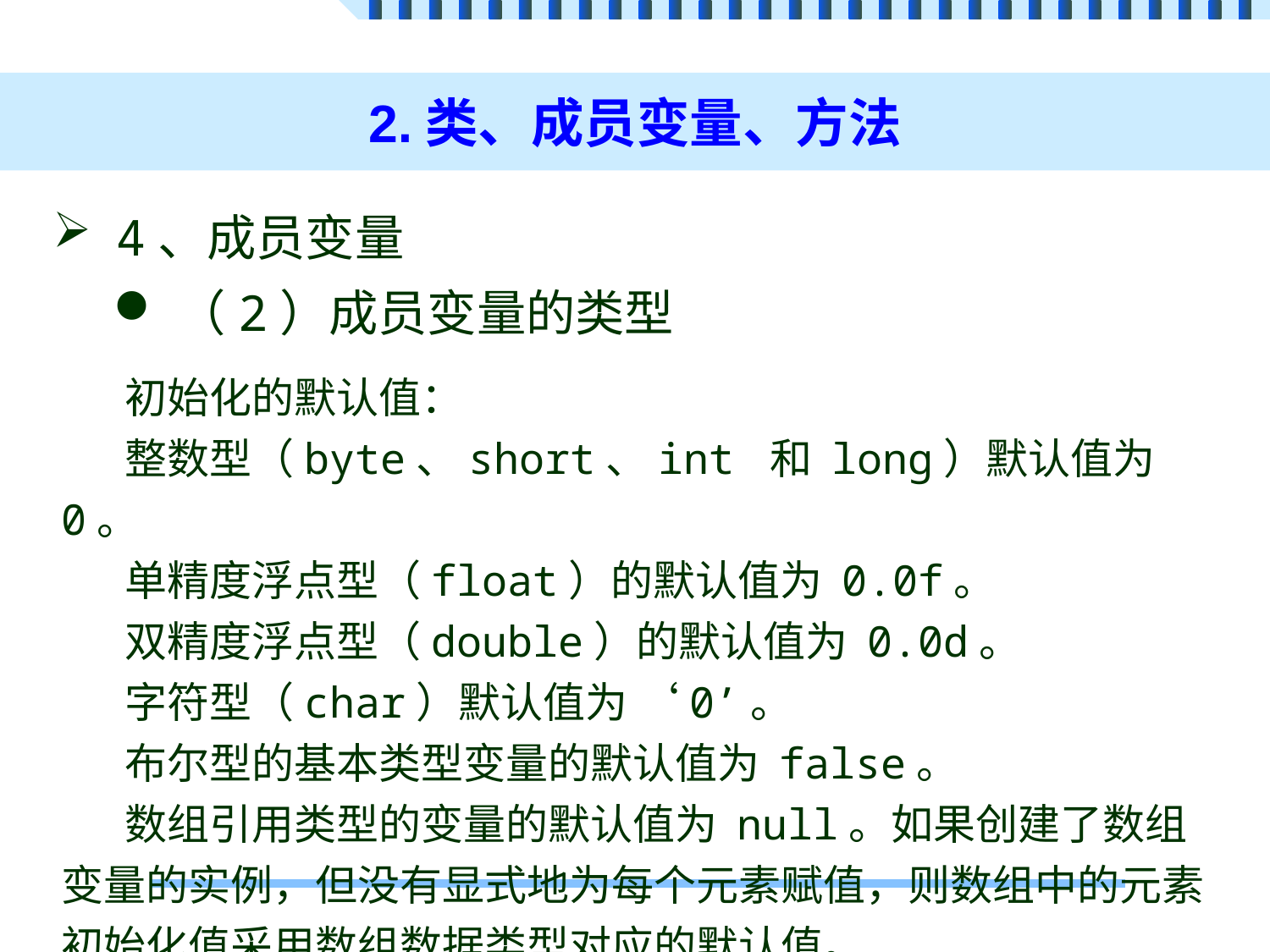

# 2.类、成员变量、方法
4、成员变量
（2）成员变量的类型
初始化的默认值：
整数型（byte、short、int 和 long）默认值为 0。
单精度浮点型（float）的默认值为 0.0f。
双精度浮点型（double）的默认值为 0.0d。
字符型（char）默认值为 ‘0’。
布尔型的基本类型变量的默认值为 false。
数组引用类型的变量的默认值为 null。如果创建了数组变量的实例，但没有显式地为每个元素赋值，则数组中的元素初始化值采用数组数据类型对应的默认值。